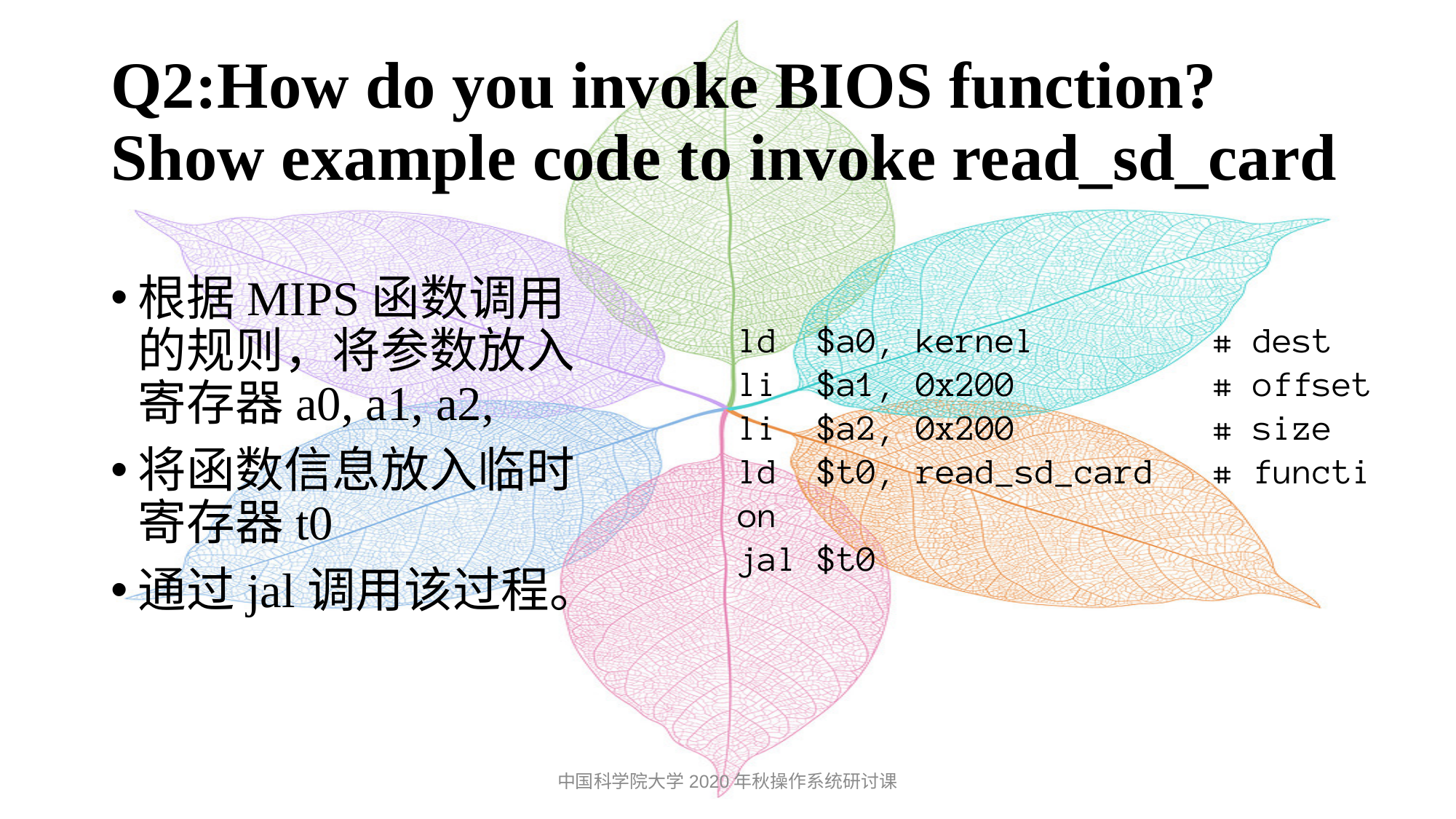

# Q2:How do you invoke BIOS function? Show example code to invoke read_sd_card
根据MIPS函数调用的规则，将参数放入寄存器a0, a1, a2,
将函数信息放入临时寄存器t0
通过jal调用该过程。
ld  $a0, kernel         # dest
li  $a1, 0x200          # offset
li  $a2, 0x200          # size
ld  $t0, read_sd_card   # function
jal $t0

中国科学院大学2020年秋操作系统研讨课